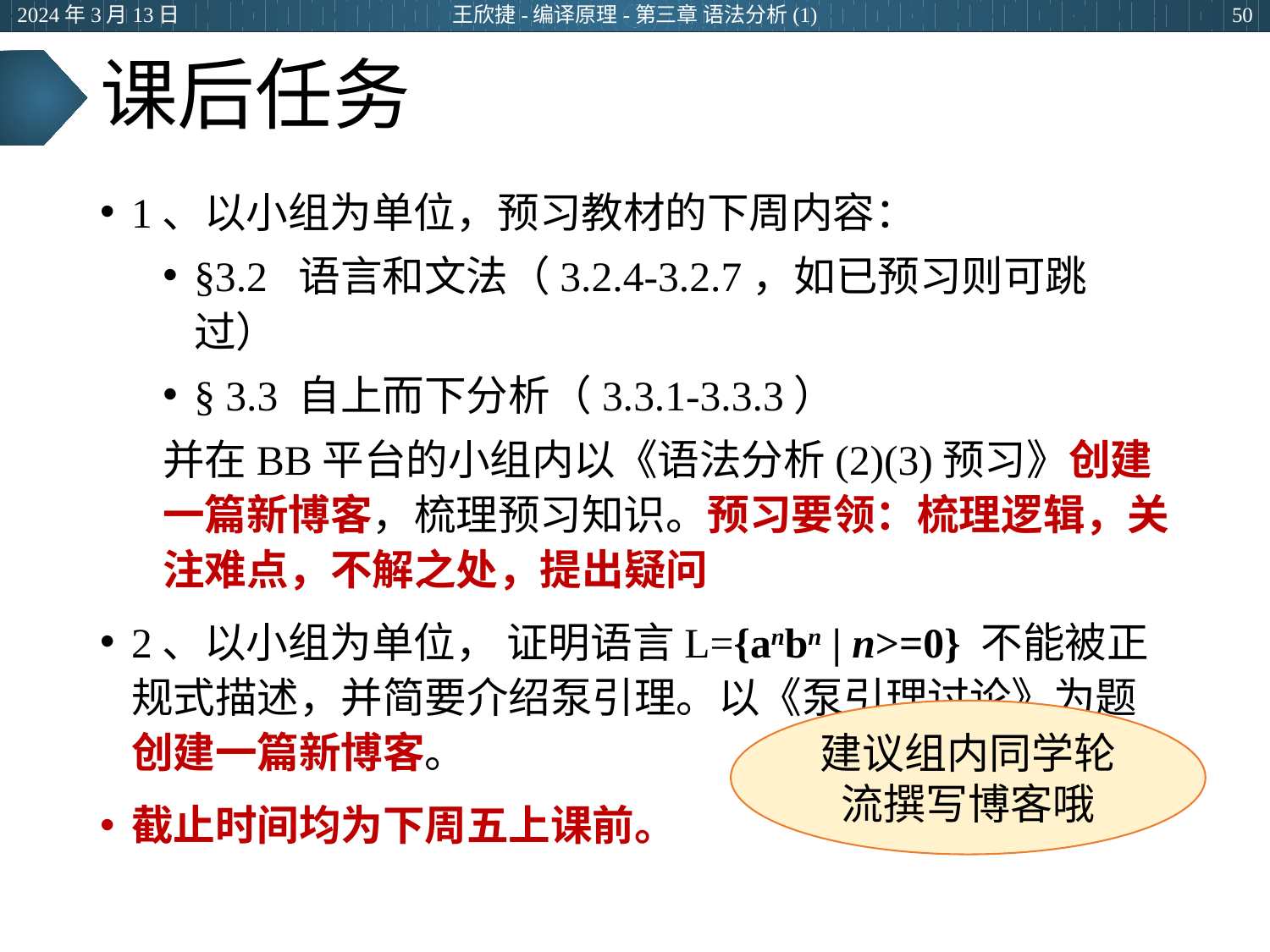

2024年3月13日
王欣捷-编译原理-第三章 语法分析(1)
50
# 课后任务
1、以小组为单位，预习教材的下周内容：
§3.2  语言和文法（3.2.4-3.2.7，如已预习则可跳过）
§ 3.3 自上而下分析（3.3.1-3.3.3）
并在BB平台的小组内以《语法分析(2)(3)预习》创建一篇新博客，梳理预习知识。预习要领：梳理逻辑，关注难点，不解之处，提出疑问
2、以小组为单位， 证明语言L={anbn | n>=0} 不能被正规式描述，并简要介绍泵引理。以《泵引理讨论》为题创建一篇新博客。
截止时间均为下周五上课前。

建议组内同学轮流撰写博客哦